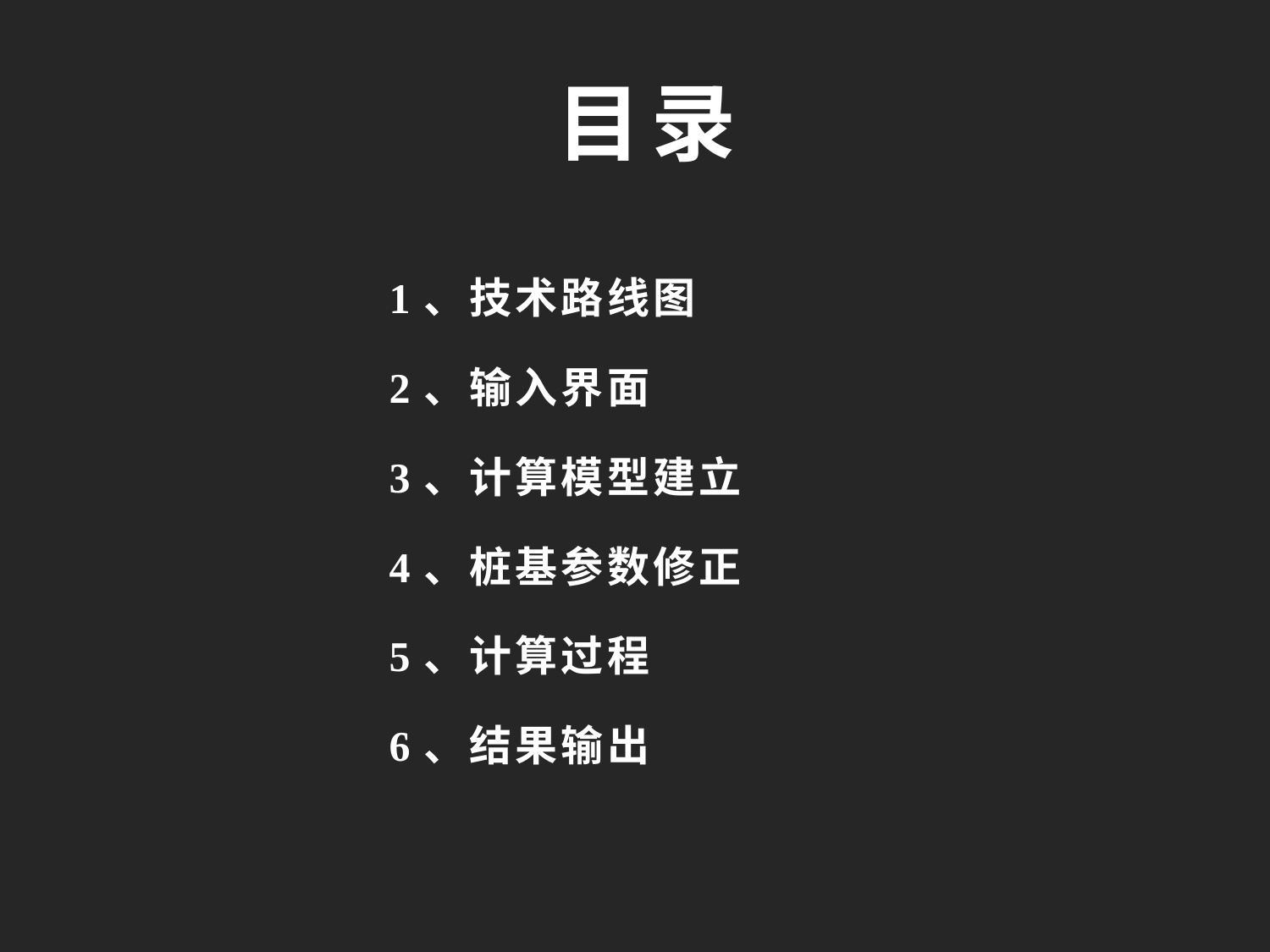

# 目录
1、技术路线图
2、输入界面
3、计算模型建立
4、桩基参数修正
5、计算过程
6、结果输出